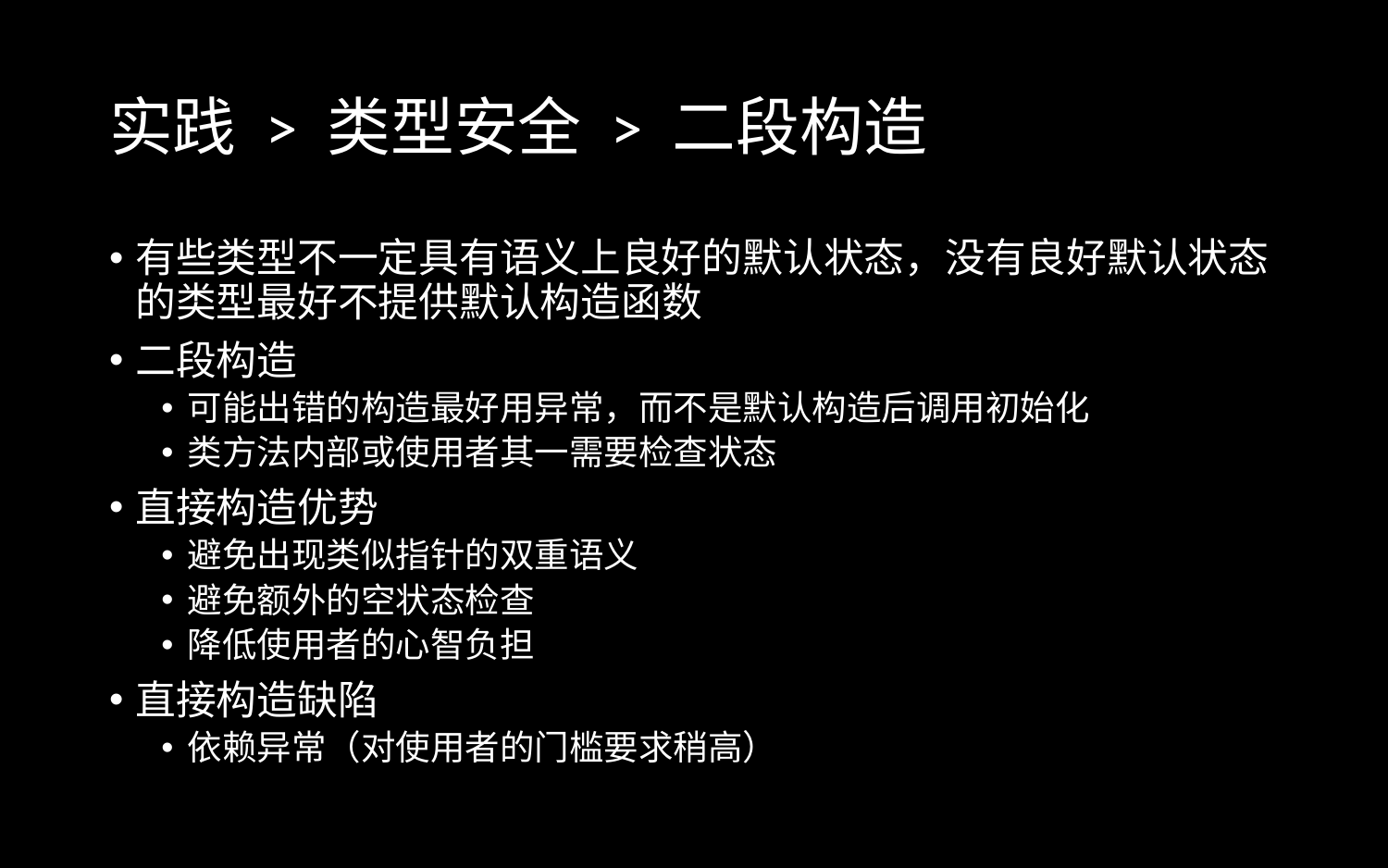

# 实践 > 类型安全 > 二段构造
有些类型不一定具有语义上良好的默认状态，没有良好默认状态的类型最好不提供默认构造函数
二段构造
可能出错的构造最好用异常，而不是默认构造后调用初始化
类方法内部或使用者其一需要检查状态
直接构造优势
避免出现类似指针的双重语义
避免额外的空状态检查
降低使用者的心智负担
直接构造缺陷
依赖异常（对使用者的门槛要求稍高）